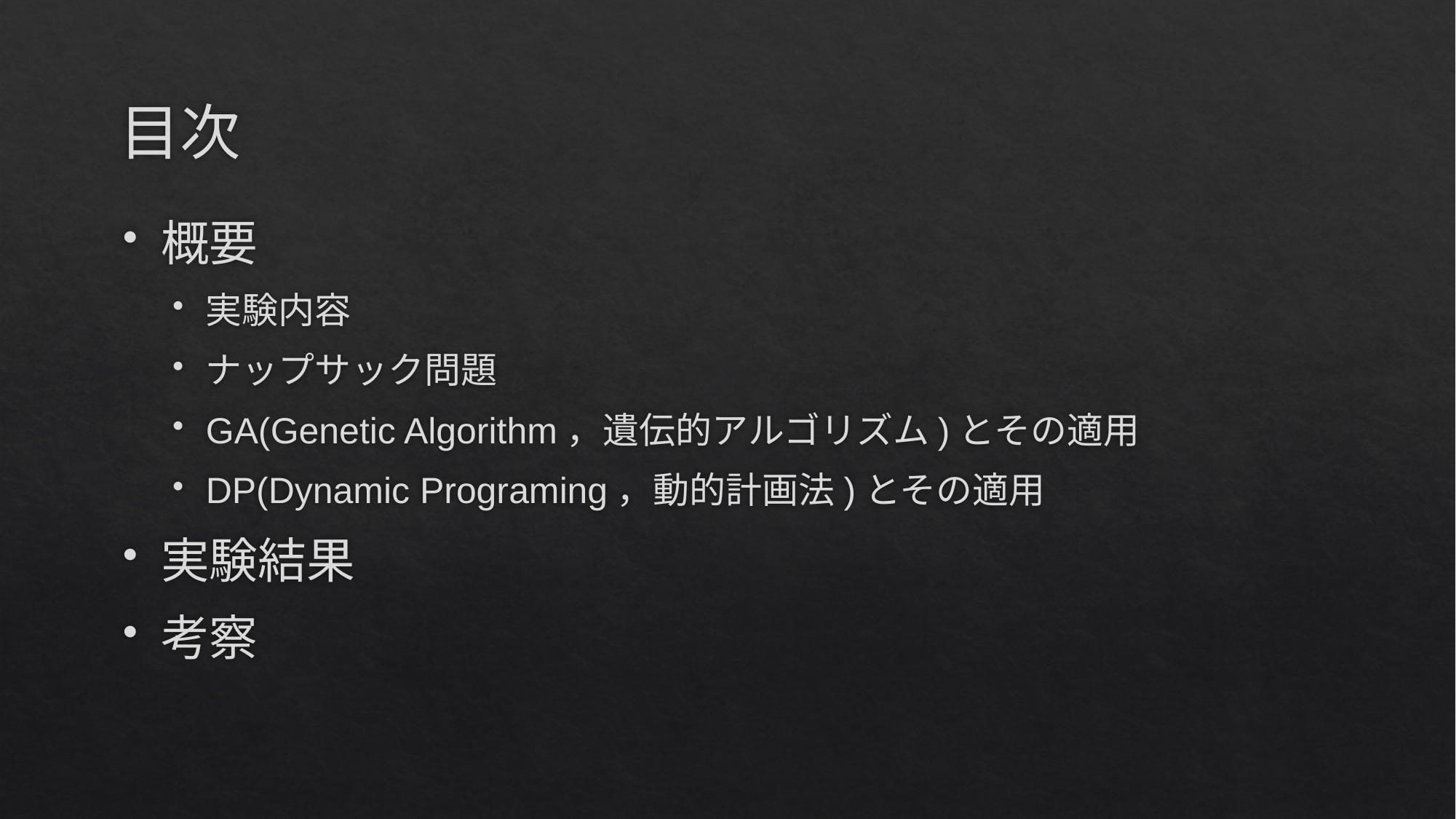

# 目次
概要
実験内容
ナップサック問題
GA(Genetic Algorithm，遺伝的アルゴリズム)とその適用
DP(Dynamic Programing，動的計画法)とその適用
実験結果
考察